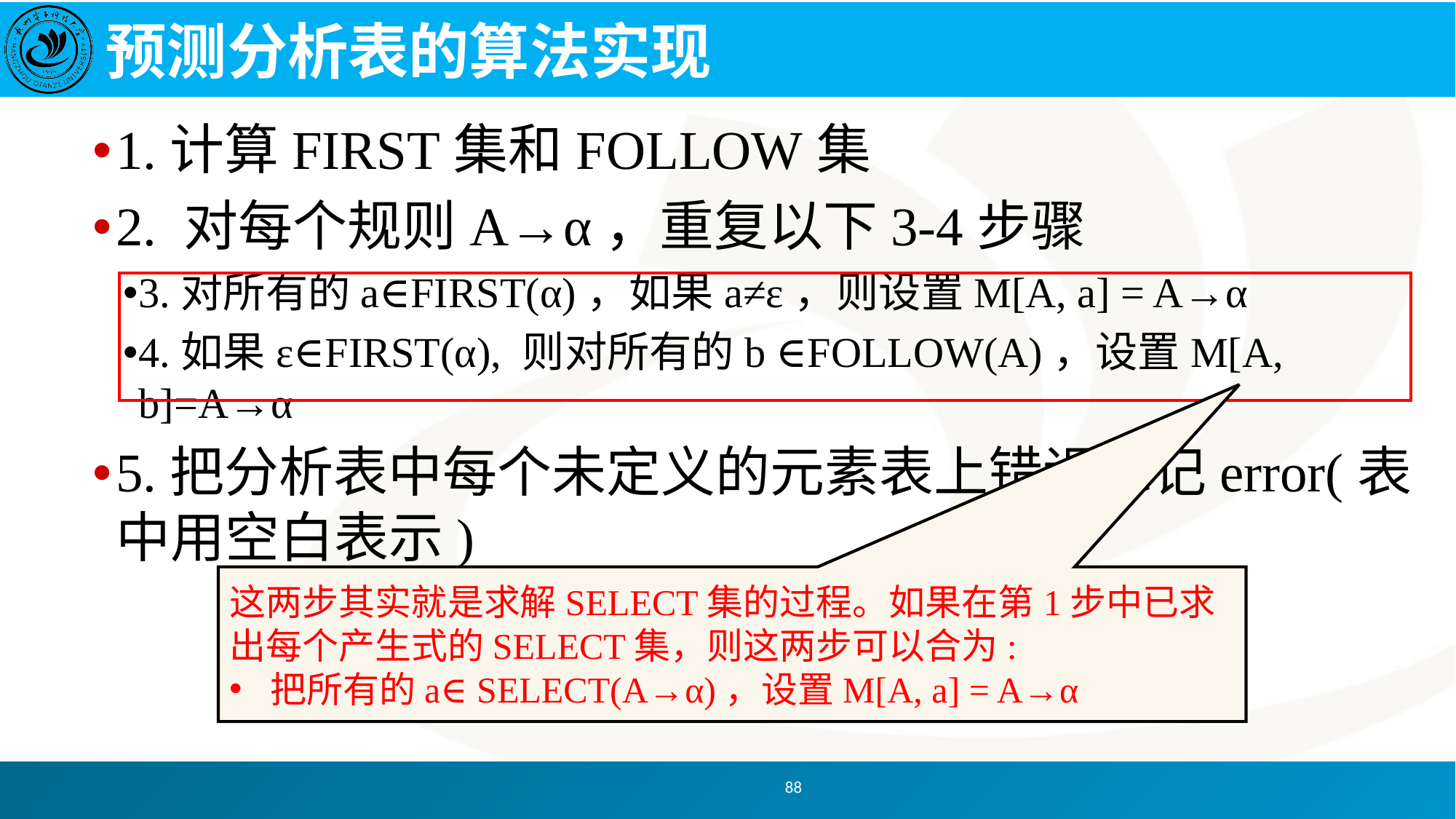

# 预测分析表的算法实现
1.计算FIRST集和FOLLOW集
2. 对每个规则A→α，重复以下3-4步骤
3.对所有的a∈FIRST(α)，如果a≠ε，则设置M[A, a] = A→α
4.如果ε∈FIRST(α), 则对所有的b ∈FOLLOW(A)，设置M[A, b]=A→α
5.把分析表中每个未定义的元素表上错误标记error(表中用空白表示)

这两步其实就是求解SELECT集的过程。如果在第1步中已求出每个产生式的SELECT集，则这两步可以合为:
把所有的a∈SELECT(A→α)，设置M[A, a] = A→α
88